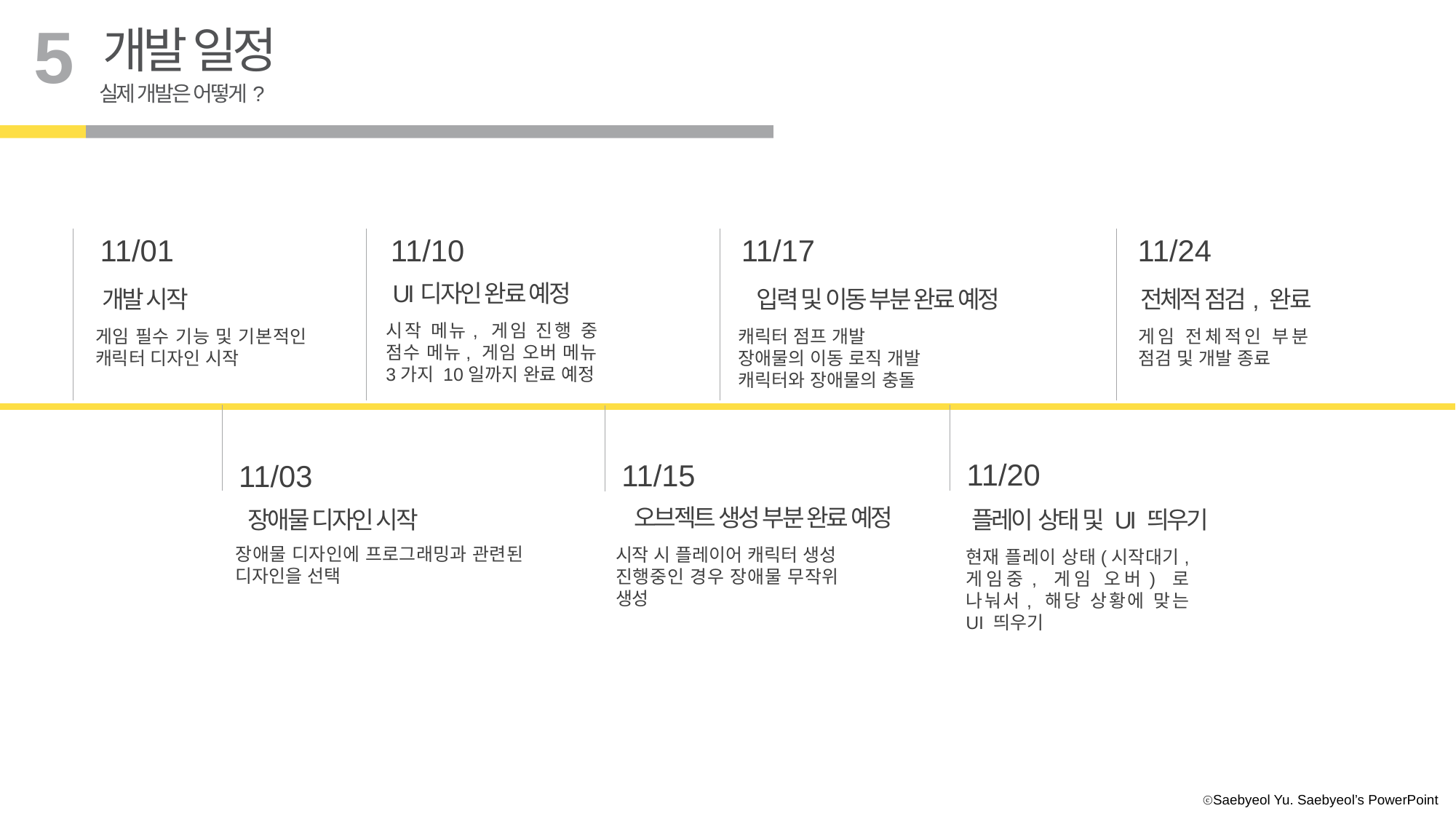

5
개발 일정
실제 개발은 어떻게?

11/01
11/10
11/17
11/24
UI디자인 완료 예정
개발 시작
입력 및 이동 부분 완료 예정
전체적 점검, 완료
시작 메뉴, 게임 진행 중 점수 메뉴, 게임 오버 메뉴 3가지 10일까지 완료 예정
게임 필수 기능 및 기본적인 캐릭터 디자인 시작
캐릭터 점프 개발
장애물의 이동 로직 개발
캐릭터와 장애물의 충돌
게임 전체적인 부분 점검 및 개발 종료
11/20
11/15
11/03
오브젝트 생성 부분 완료 예정
장애물 디자인 시작
플레이 상태 및 UI 띄우기
장애물 디자인에 프로그래밍과 관련된 디자인을 선택
시작 시 플레이어 캐릭터 생성
진행중인 경우 장애물 무작위 생성
현재 플레이 상태(시작대기, 게임중, 게임 오버) 로 나눠서, 해당 상황에 맞는 UI 띄우기